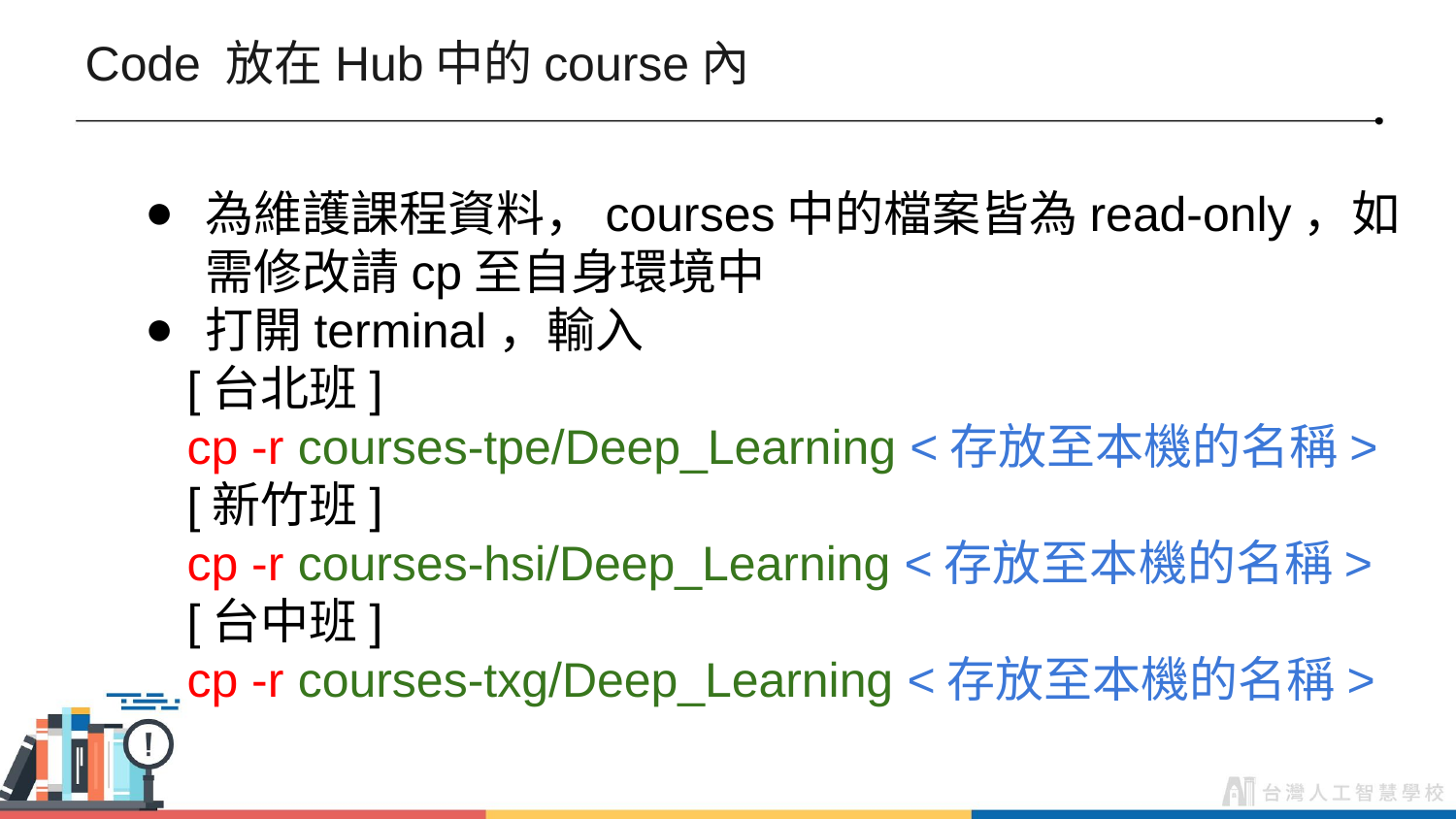

# Code 放在Hub中的course內
為維護課程資料，courses中的檔案皆為read-only，如需修改請cp至自身環境中
打開terminal，輸入
    [台北班]
    cp -r courses-tpe/Deep_Learning <存放至本機的名稱>
    [新竹班]
    cp -r courses-hsi/Deep_Learning <存放至本機的名稱>
    [台中班]
    cp -r courses-txg/Deep_Learning <存放至本機的名稱>